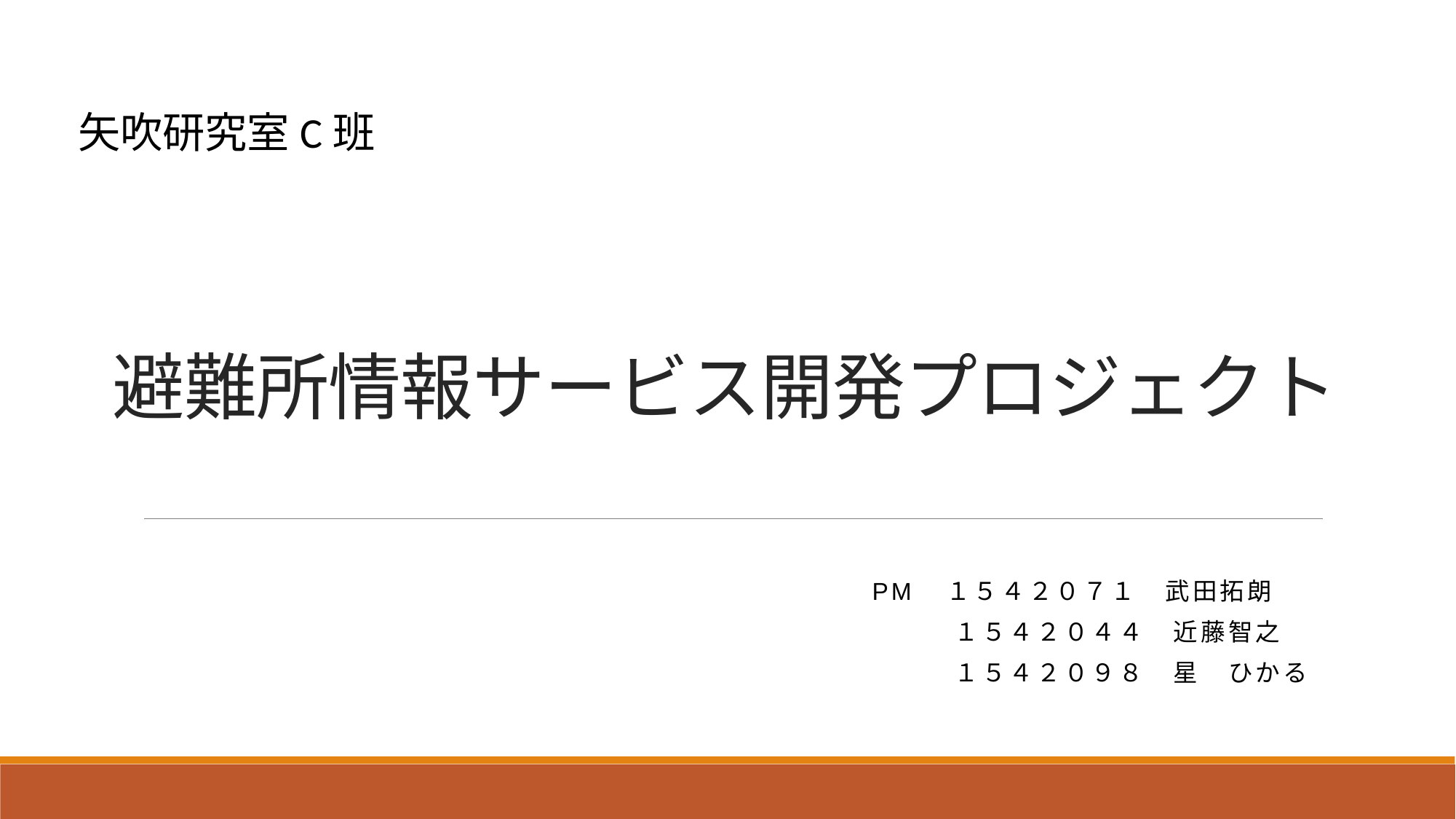

矢吹研究室C班
# 避難所情報サービス開発プロジェクト
PM　１５４２０７１　武田拓朗
　　　１５４２０４４　近藤智之
　　　１５４２０９８　星　ひかる